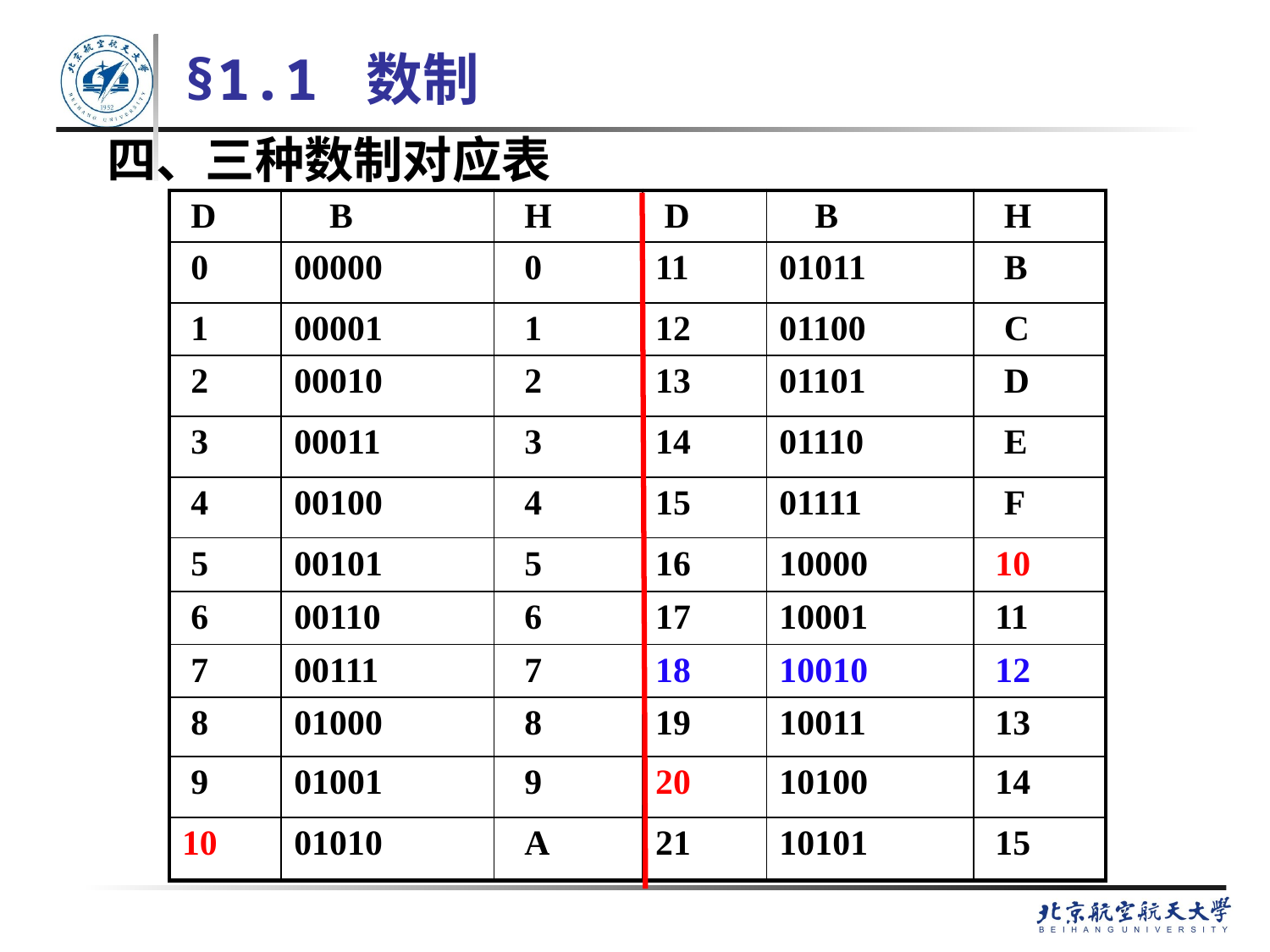

# §1.1 数制
四、三种数制对应表
| D | B | H | D | B | H |
| --- | --- | --- | --- | --- | --- |
| 0 | 00000 | 0 | 11 | 01011 | B |
| 1 | 00001 | 1 | 12 | 01100 | C |
| 2 | 00010 | 2 | 13 | 01101 | D |
| 3 | 00011 | 3 | 14 | 01110 | E |
| 4 | 00100 | 4 | 15 | 01111 | F |
| 5 | 00101 | 5 | 16 | 10000 | 10 |
| 6 | 00110 | 6 | 17 | 10001 | 11 |
| 7 | 00111 | 7 | 18 | 10010 | 12 |
| 8 | 01000 | 8 | 19 | 10011 | 13 |
| 9 | 01001 | 9 | 20 | 10100 | 14 |
| 10 | 01010 | A | 21 | 10101 | 15 |
6